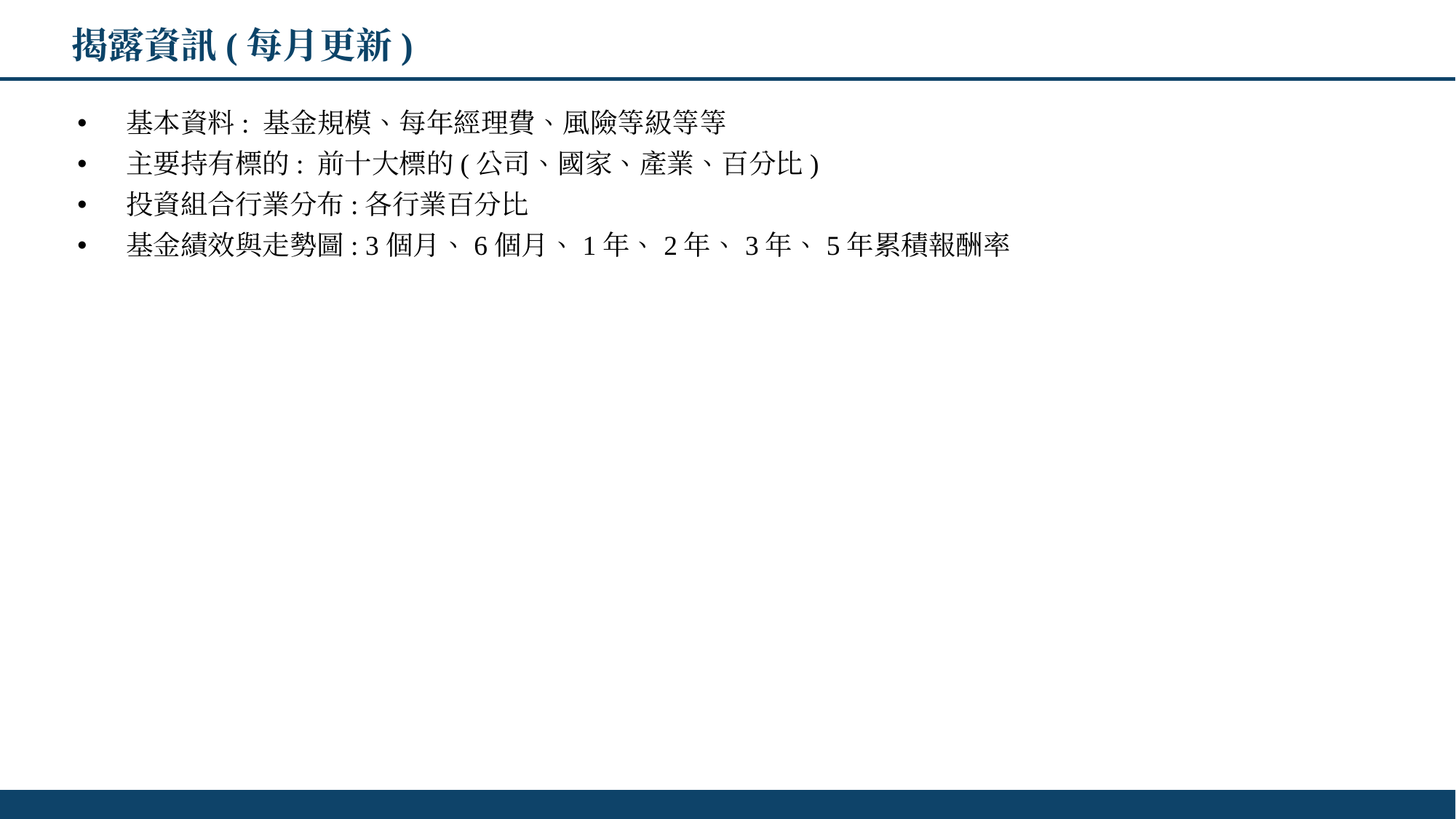

# 揭露資訊(每月更新)
基本資料: 基金規模、每年經理費、風險等級等等
主要持有標的: 前十大標的(公司、國家、產業、百分比)
投資組合行業分布:各行業百分比
基金績效與走勢圖: 3個月、6個月、1年、2年、3年、5年累積報酬率